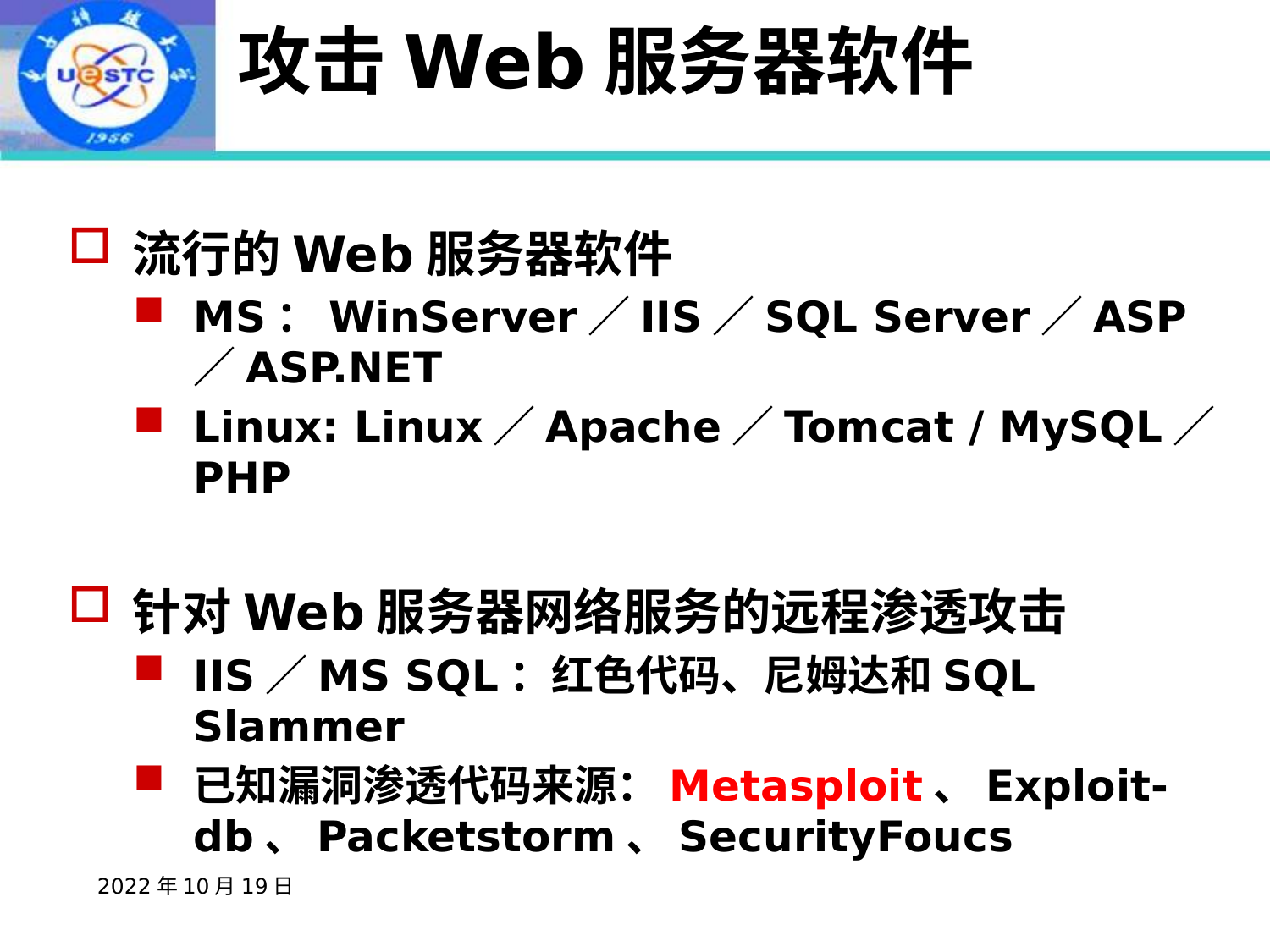

# 攻击Web服务器软件
流行的Web服务器软件
MS：WinServer／IIS／SQL Server／ASP／ASP.NET
Linux: Linux／Apache／Tomcat / MySQL／PHP

针对Web服务器网络服务的远程渗透攻击
IIS／MS SQL：红色代码、尼姆达和SQL Slammer
已知漏洞渗透代码来源：Metasploit、Exploit-db、Packetstorm、SecurityFoucs
2022年10月19日
44